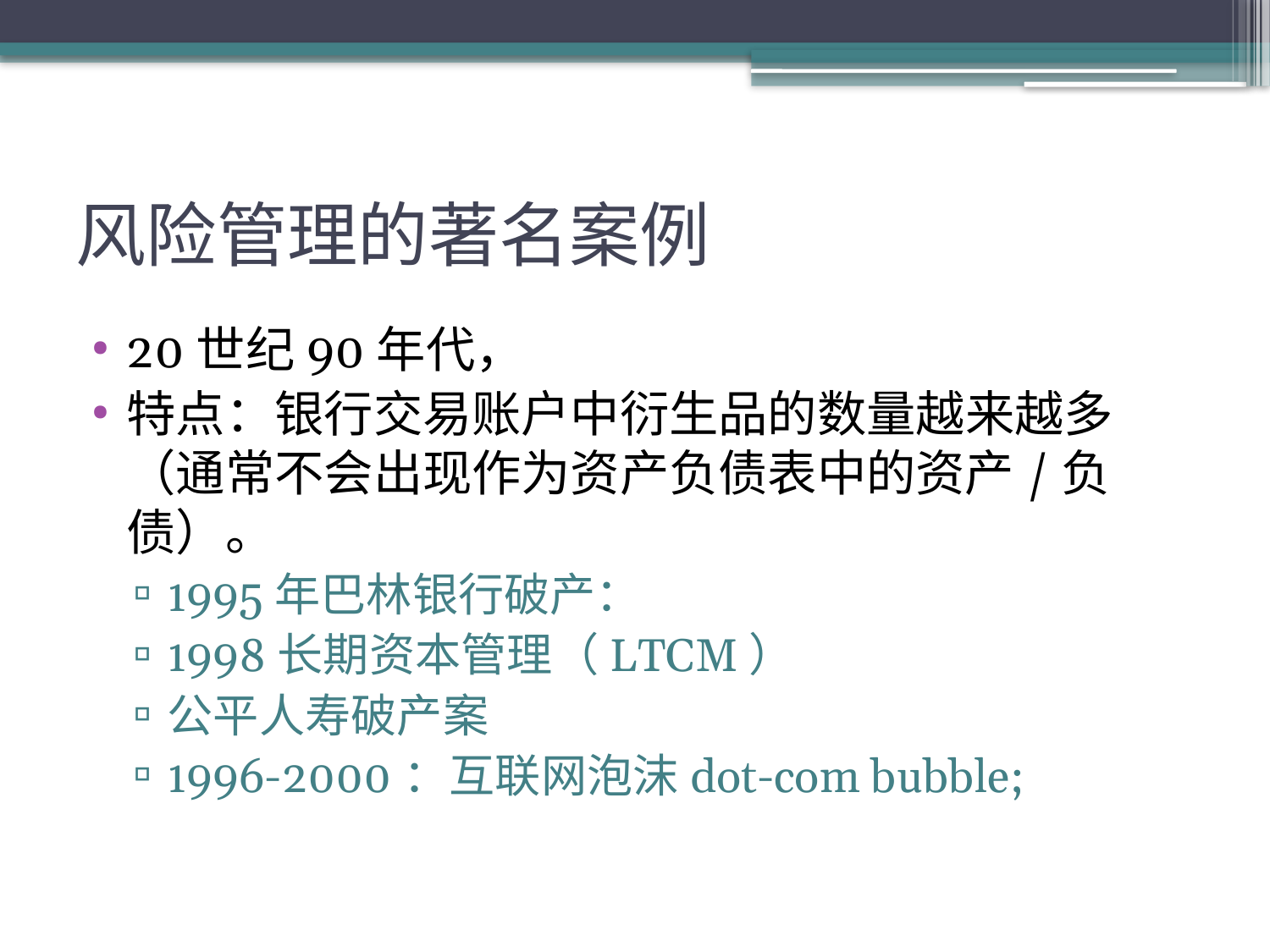

# 风险管理的著名案例
20世纪90年代，
特点：银行交易账户中衍生品的数量越来越多（通常不会出现作为资产负债表中的资产/负债）。
1995年巴林银行破产：
1998长期资本管理（LTCM）
公平人寿破产案
1996-2000：互联网泡沫dot-com bubble;